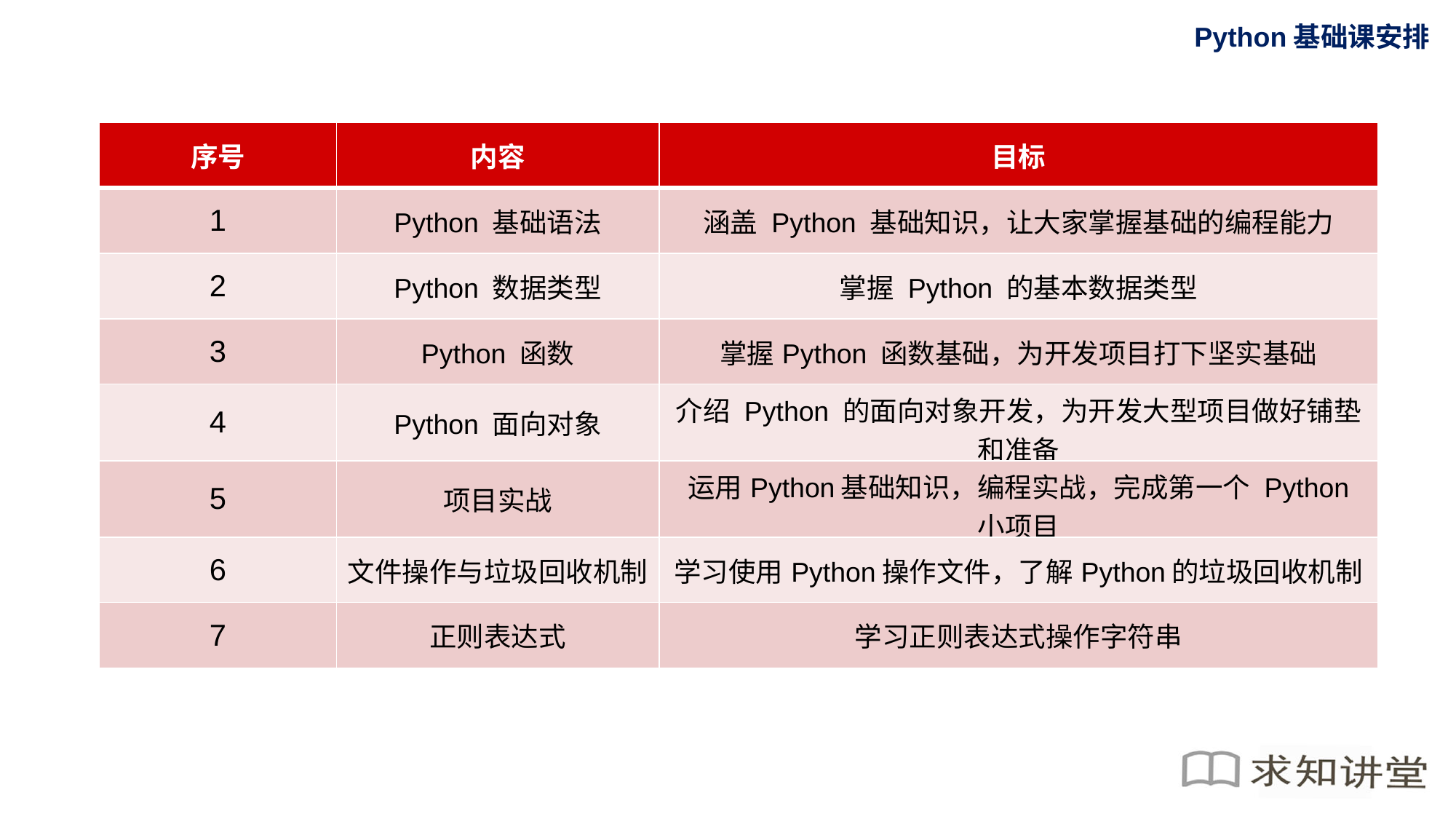

Python基础课安排
| 序号 | 内容 | 目标 |
| --- | --- | --- |
| 1 | Python 基础语法 | 涵盖 Python 基础知识，让大家掌握基础的编程能力 |
| 2 | Python 数据类型 | 掌握 Python 的基本数据类型 |
| 3 | Python 函数 | 掌握Python 函数基础，为开发项目打下坚实基础 |
| 4 | Python 面向对象 | 介绍 Python 的面向对象开发，为开发大型项目做好铺垫和准备 |
| 5 | 项目实战 | 运用Python基础知识，编程实战，完成第一个 Python 小项目 |
| 6 | 文件操作与垃圾回收机制 | 学习使用Python操作文件，了解Python的垃圾回收机制 |
| 7 | 正则表达式 | 学习正则表达式操作字符串 |